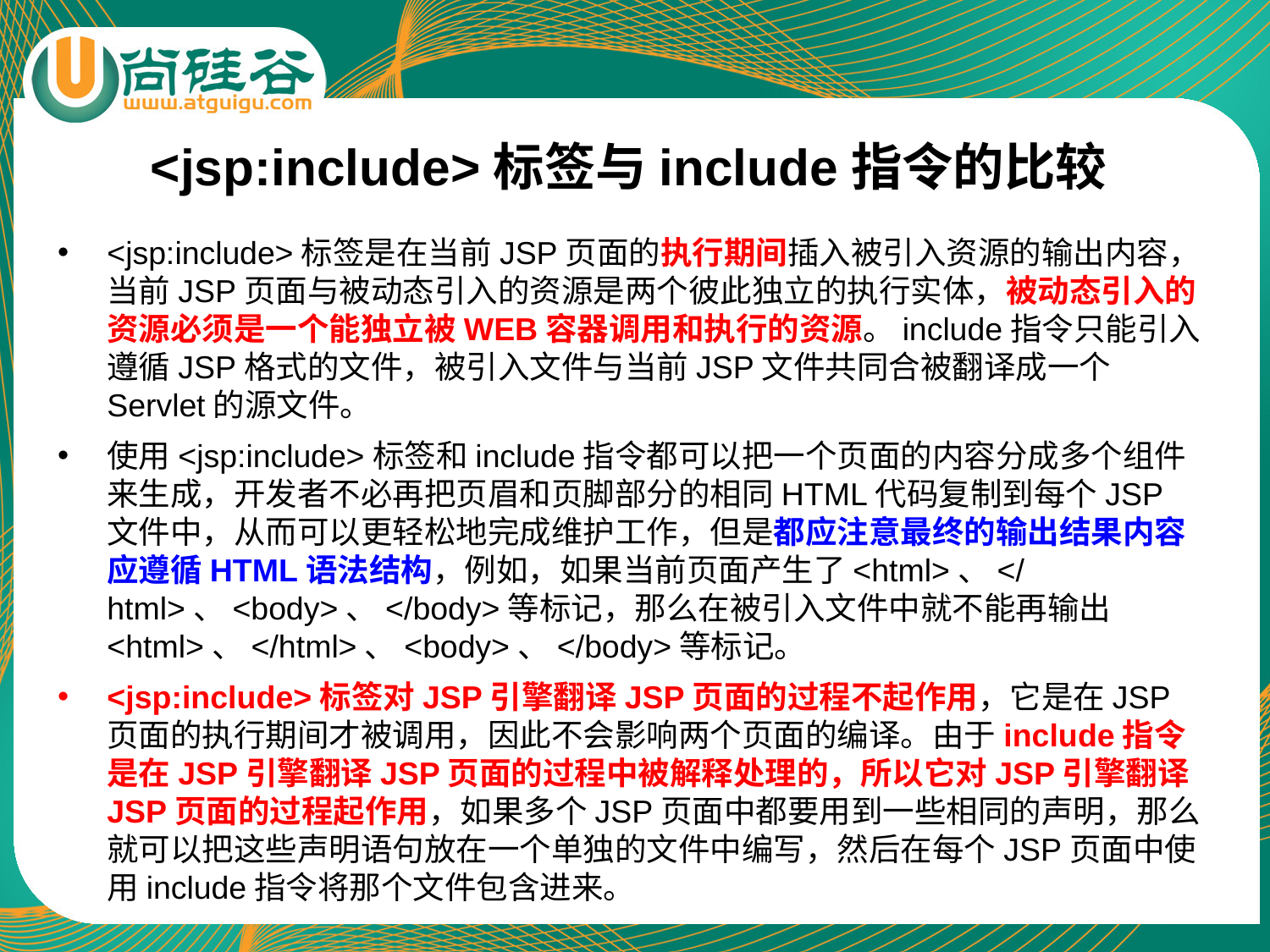

# <jsp:include>标签与include指令的比较
<jsp:include>标签是在当前JSP页面的执行期间插入被引入资源的输出内容，当前JSP页面与被动态引入的资源是两个彼此独立的执行实体，被动态引入的资源必须是一个能独立被WEB容器调用和执行的资源。include指令只能引入遵循JSP格式的文件，被引入文件与当前JSP文件共同合被翻译成一个Servlet的源文件。
使用<jsp:include>标签和include指令都可以把一个页面的内容分成多个组件来生成，开发者不必再把页眉和页脚部分的相同HTML代码复制到每个JSP文件中，从而可以更轻松地完成维护工作，但是都应注意最终的输出结果内容应遵循HTML语法结构，例如，如果当前页面产生了<html>、</html>、<body>、</body>等标记，那么在被引入文件中就不能再输出<html>、</html>、<body>、</body>等标记。
<jsp:include>标签对JSP引擎翻译JSP页面的过程不起作用，它是在JSP页面的执行期间才被调用，因此不会影响两个页面的编译。由于include指令是在JSP引擎翻译JSP页面的过程中被解释处理的，所以它对JSP引擎翻译JSP页面的过程起作用，如果多个JSP页面中都要用到一些相同的声明，那么就可以把这些声明语句放在一个单独的文件中编写，然后在每个JSP页面中使用include指令将那个文件包含进来。